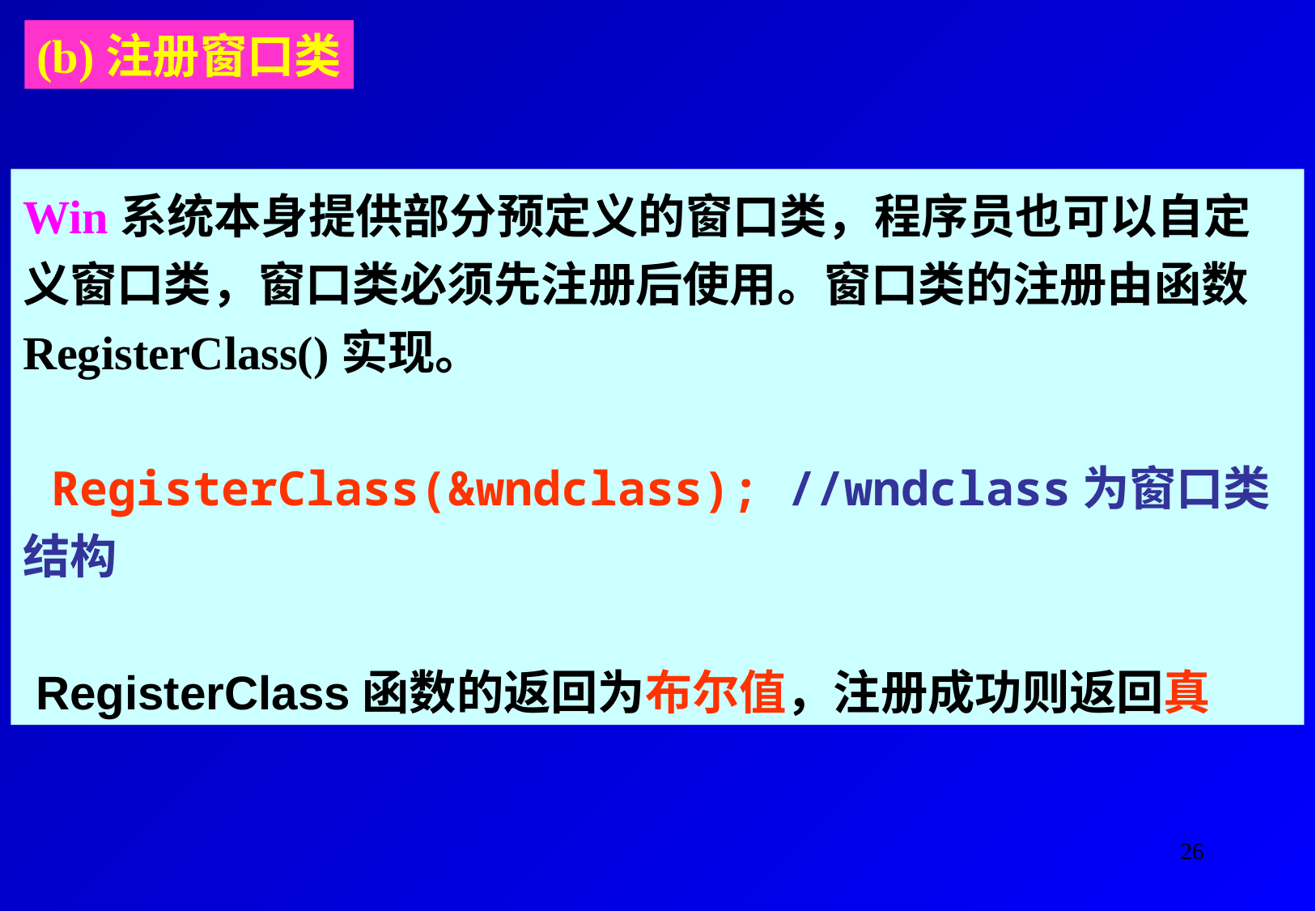

(b)注册窗口类
Win系统本身提供部分预定义的窗口类，程序员也可以自定义窗口类，窗口类必须先注册后使用。窗口类的注册由函数RegisterClass()实现。

 RegisterClass(&wndclass); //wndclass为窗口类结构

 RegisterClass函数的返回为布尔值，注册成功则返回真
26